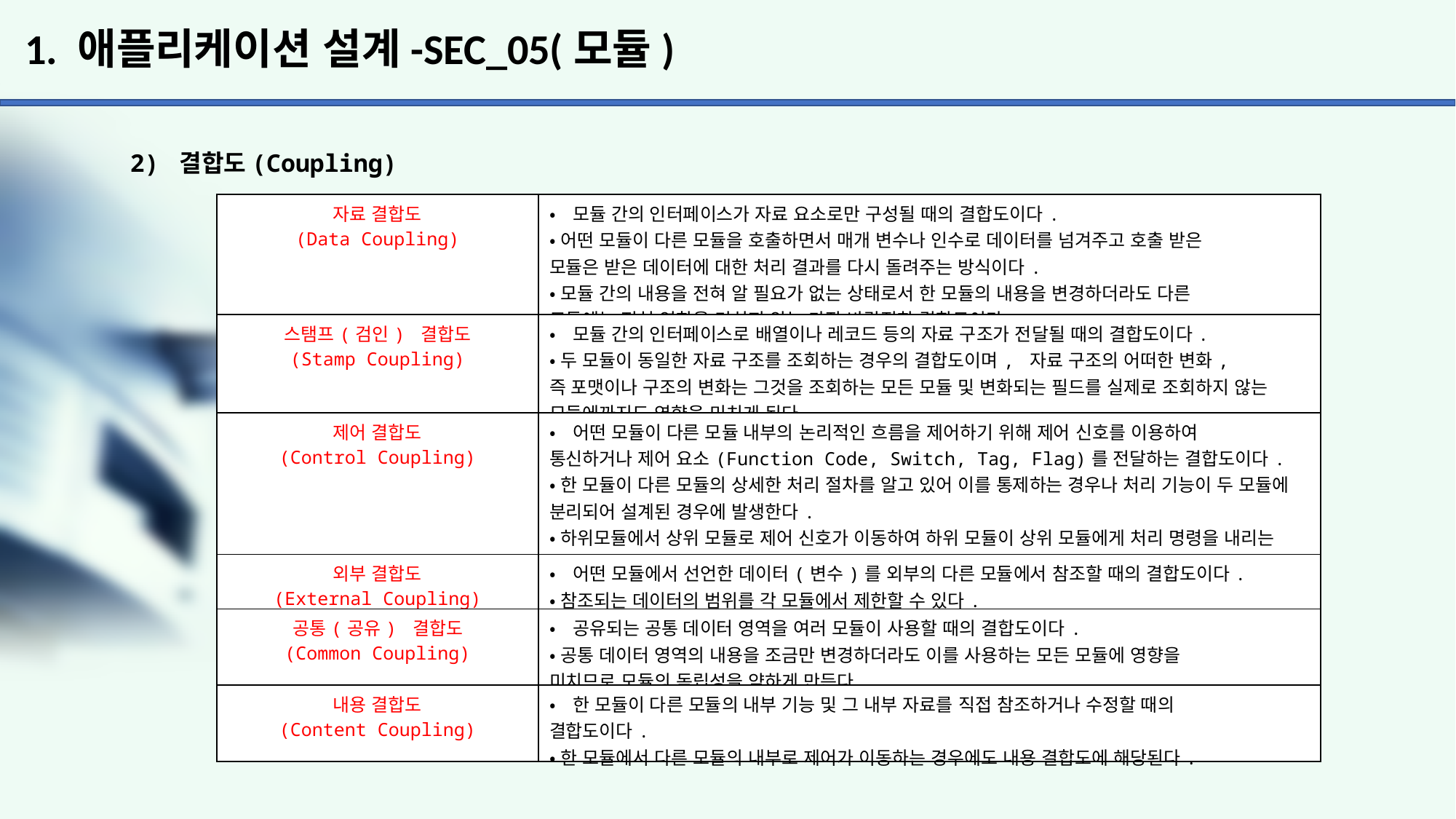

# 1. 애플리케이션 설계-SEC_05(모듈)
2) 결합도(Coupling)

| 자료 결합도 (Data Coupling) | •모듈 간의 인터페이스가 자료 요소로만 구성될 때의 결합도이다. •어떤 모듈이 다른 모듈을 호출하면서 매개 변수나 인수로 데이터를 넘겨주고 호출 받은 모듈은 받은 데이터에 대한 처리 결과를 다시 돌려주는 방식이다. •모듈 간의 내용을 전혀 알 필요가 없는 상태로서 한 모듈의 내용을 변경하더라도 다른 모듈에는 전혀 영향을 미치지 않는 가장 바람직한 결합도이다. |
| --- | --- |
| 스탬프(검인) 결합도 (Stamp Coupling) | •모듈 간의 인터페이스로 배열이나 레코드 등의 자료 구조가 전달될 때의 결합도이다. •두 모듈이 동일한 자료 구조를 조회하는 경우의 결합도이며, 자료 구조의 어떠한 변화, 즉 포맷이나 구조의 변화는 그것을 조회하는 모든 모듈 및 변화되는 필드를 실제로 조회하지 않는 모듈에까지도 영향을 미치게 된다. |
| 제어 결합도 (Control Coupling) | •어떤 모듈이 다른 모듈 내부의 논리적인 흐름을 제어하기 위해 제어 신호를 이용하여 통신하거나 제어 요소(Function Code, Switch, Tag, Flag)를 전달하는 결합도이다. •한 모듈이 다른 모듈의 상세한 처리 절차를 알고 있어 이를 통제하는 경우나 처리 기능이 두 모듈에 분리되어 설계된 경우에 발생한다. •하위모듈에서 상위 모듈로 제어 신호가 이동하여 하위 모듈이 상위 모듈에게 처리 명령을 내리는 권리 전도현상이 발생하게 된다. |
| 외부 결합도 (External Coupling) | •어떤 모듈에서 선언한 데이터(변수)를 외부의 다른 모듈에서 참조할 때의 결합도이다. •참조되는 데이터의 범위를 각 모듈에서 제한할 수 있다. |
| 공통(공유) 결합도 (Common Coupling) | •공유되는 공통 데이터 영역을 여러 모듈이 사용할 때의 결합도이다. •공통 데이터 영역의 내용을 조금만 변경하더라도 이를 사용하는 모든 모듈에 영향을 미치므로 모듈의 독립성을 약하게 만든다. |
| 내용 결합도 (Content Coupling) | •한 모듈이 다른 모듈의 내부 기능 및 그 내부 자료를 직접 참조하거나 수정할 때의 결합도이다. •한 모듈에서 다른 모듈의 내부로 제어가 이동하는 경우에도 내용 결합도에 해당된다. |